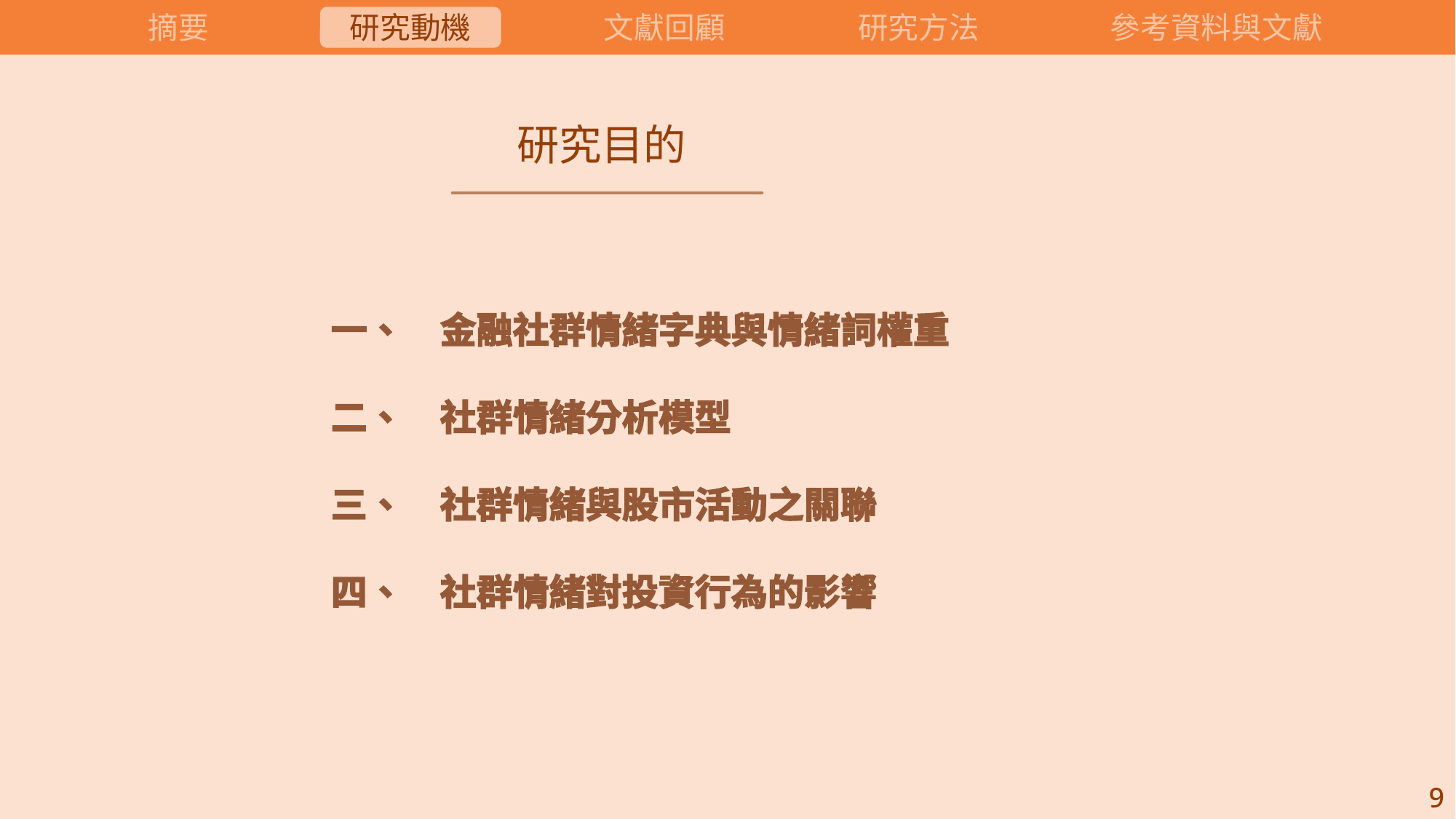

摘要
研究動機
文獻回顧
研究方法
參考資料與文獻

研究目的
一、	金融社群情緒字典與情緒詞權重
二、	社群情緒分析模型
三、	社群情緒與股市活動之關聯
四、	社群情緒對投資行為的影響
9